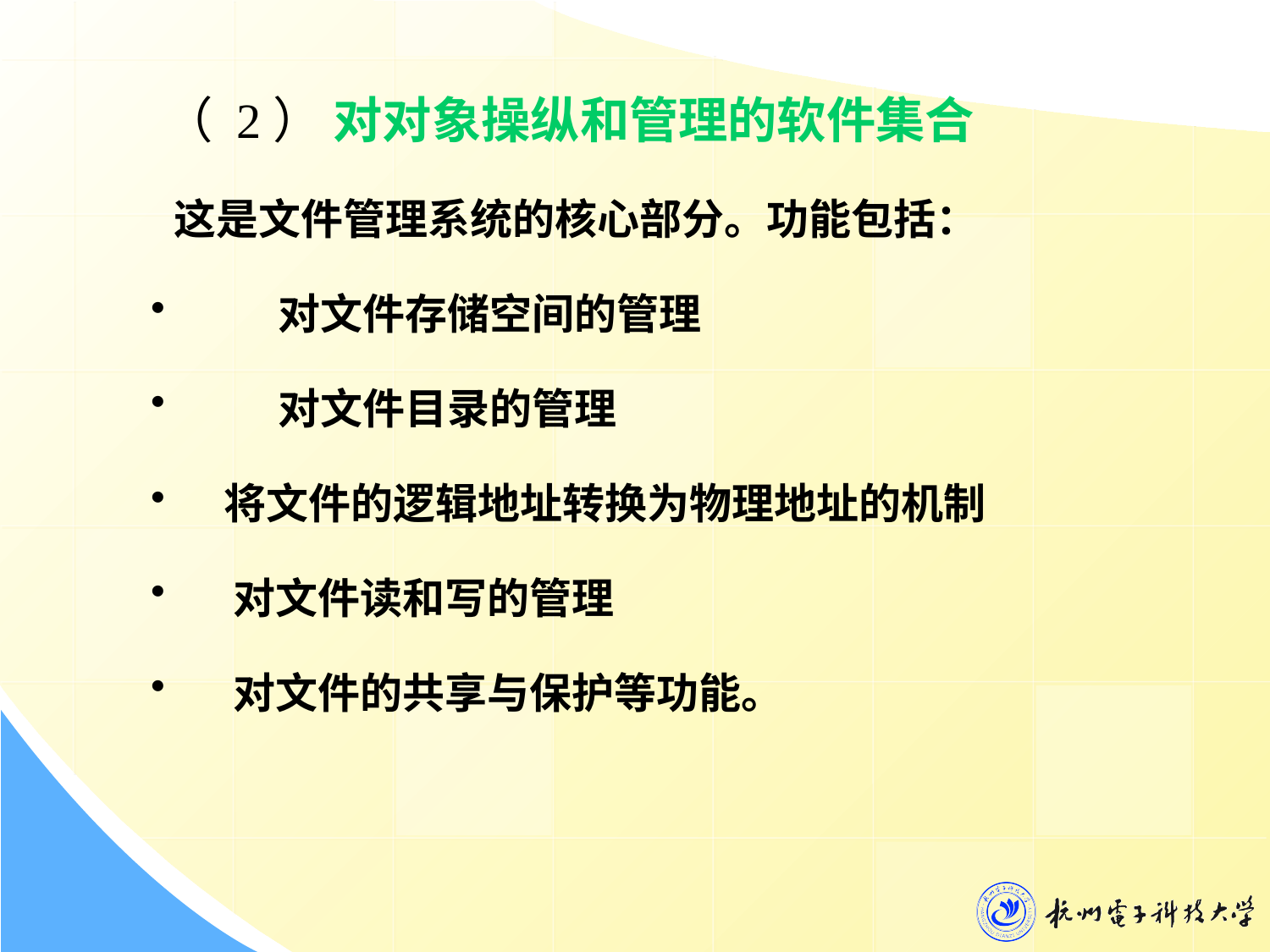

（ 2） 对对象操纵和管理的软件集合
        这是文件管理系统的核心部分。功能包括：
	对文件存储空间的管理
	对文件目录的管理
     将文件的逻辑地址转换为物理地址的机制
      对文件读和写的管理
      对文件的共享与保护等功能。